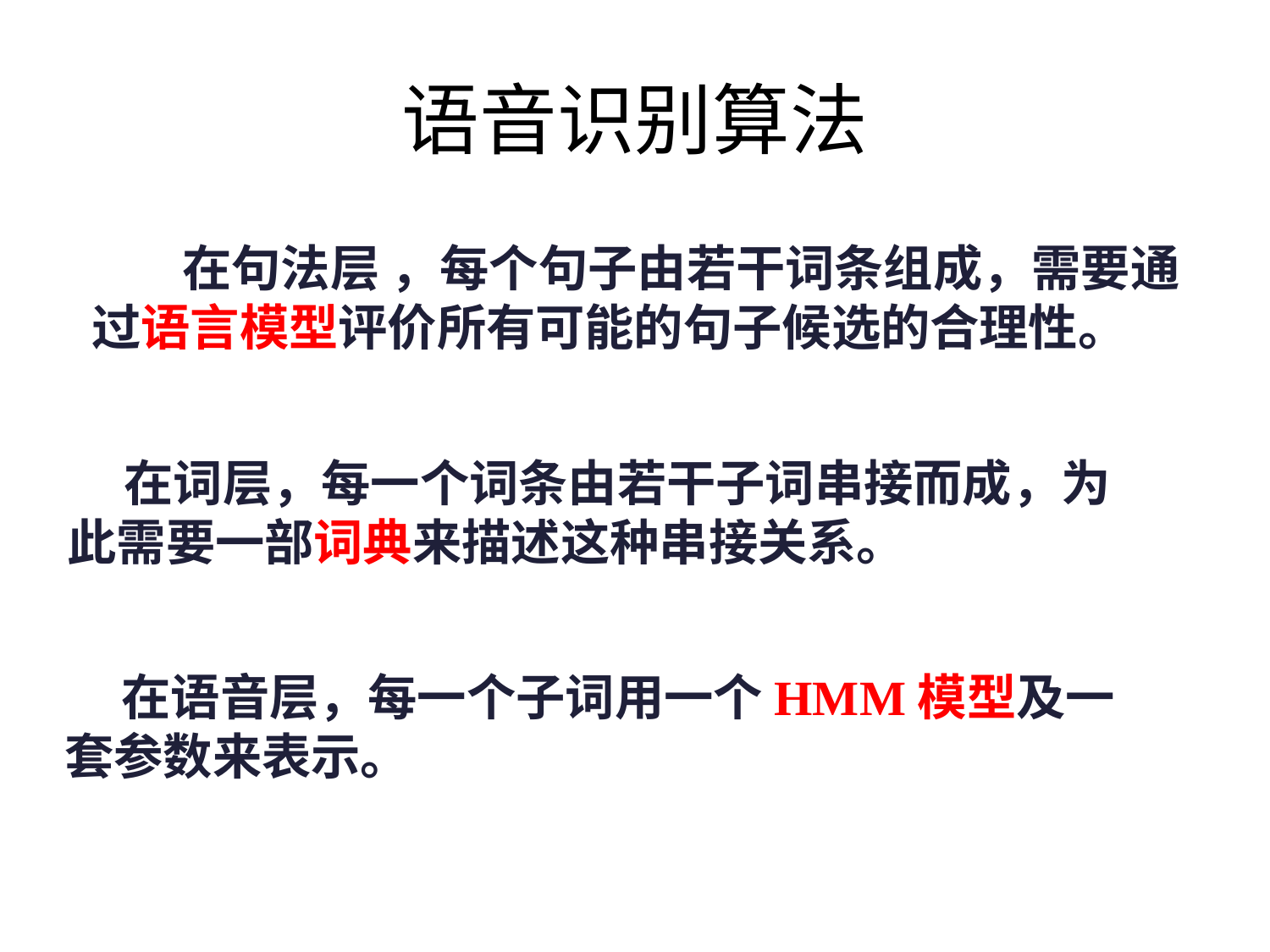

# 语音识别算法
       在句法层 ，每个句子由若干词条组成，需要通过语言模型评价所有可能的句子候选的合理性。
    在词层，每一个词条由若干子词串接而成，为此需要一部词典来描述这种串接关系。
    在语音层，每一个子词用一个HMM模型及一套参数来表示。